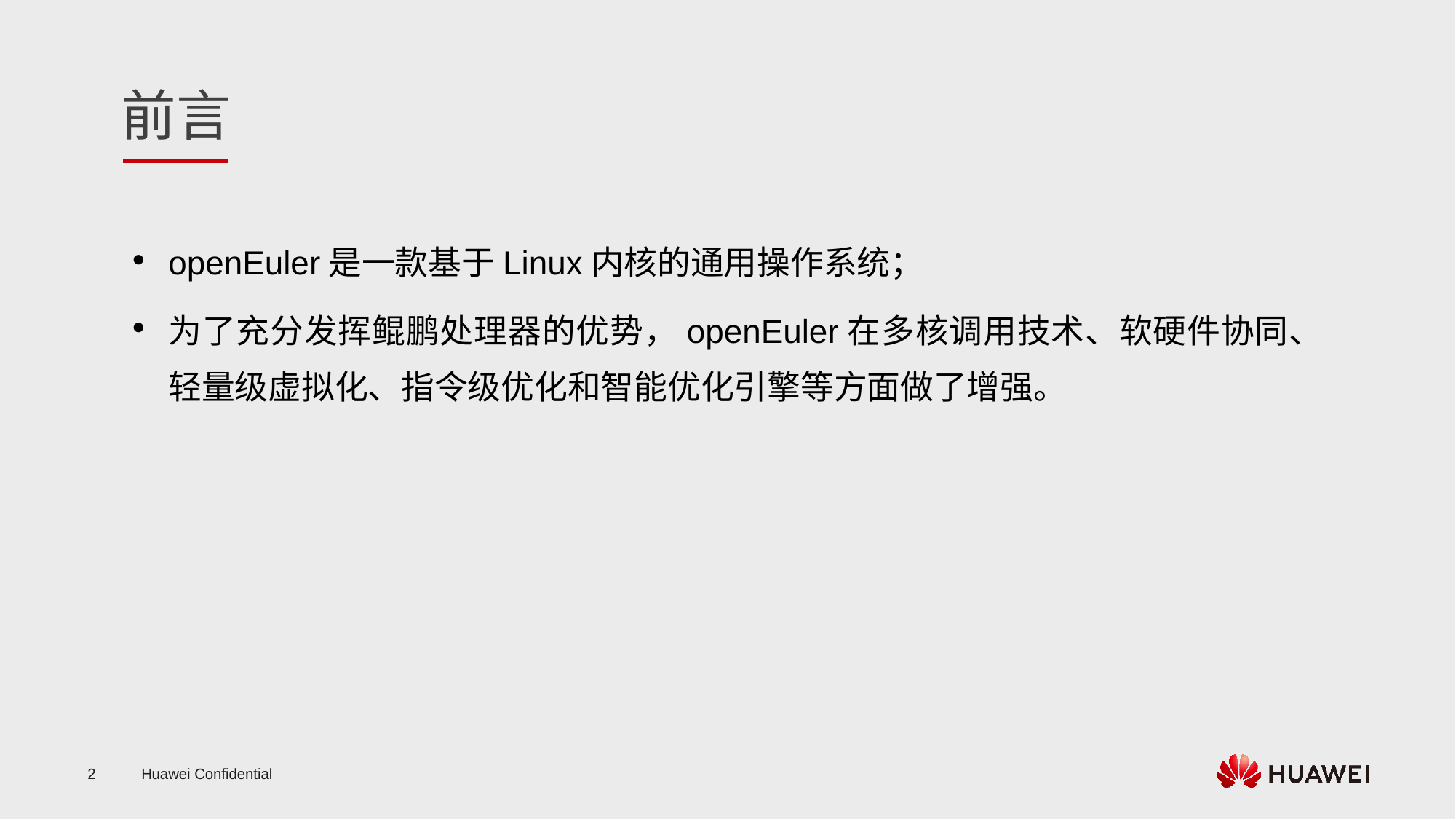

openEuler是一款基于Linux内核的通用操作系统；
为了充分发挥鲲鹏处理器的优势，openEuler在多核调用技术、软硬件协同、轻量级虚拟化、指令级优化和智能优化引擎等方面做了增强。